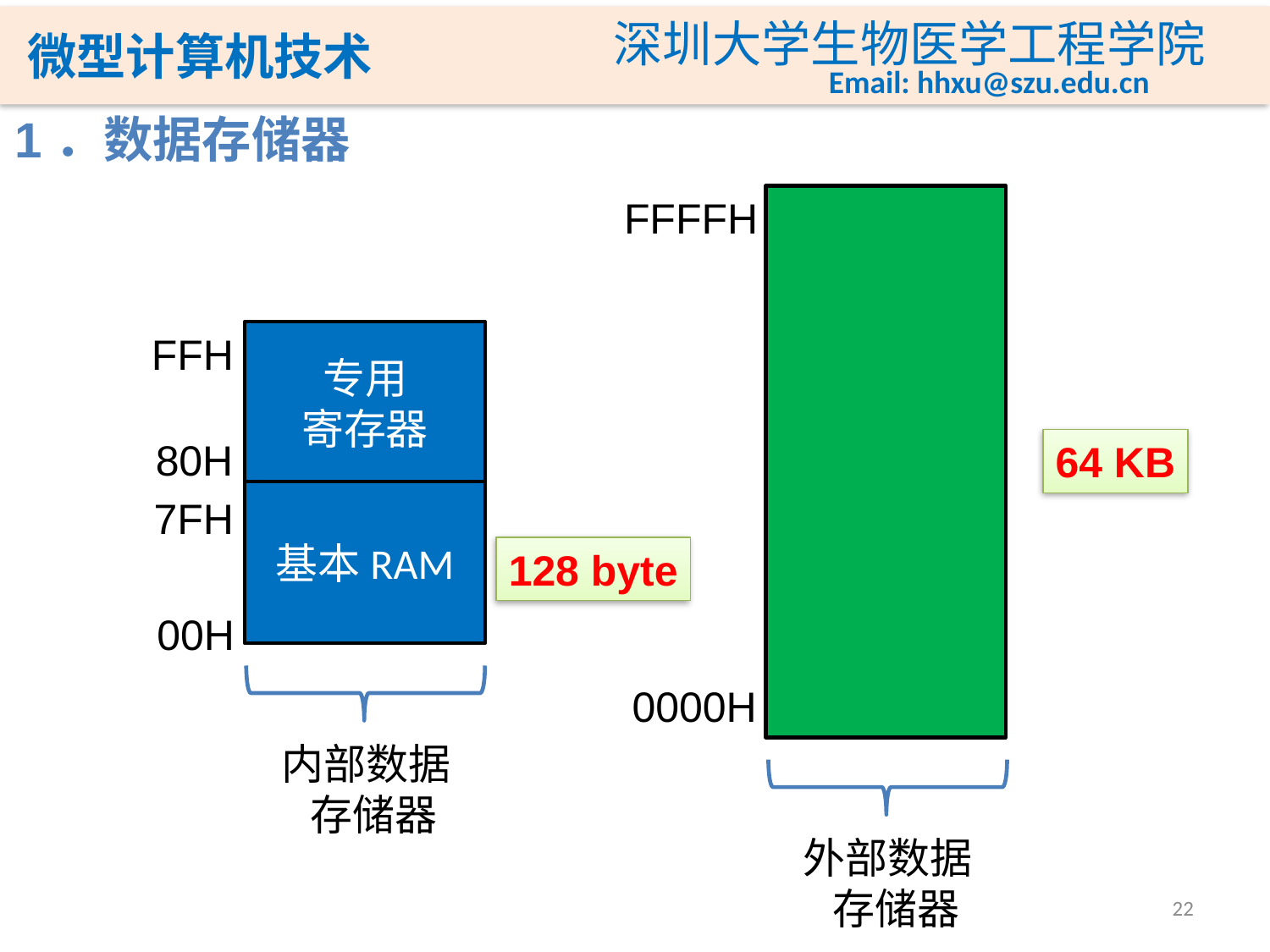

# 1．数据存储器
FFFFH

FFH
专用
寄存器
80H
64 KB
基本RAM
7FH
128 byte

00H

0000H
内部数据
  存储器
外部数据
  存储器
22